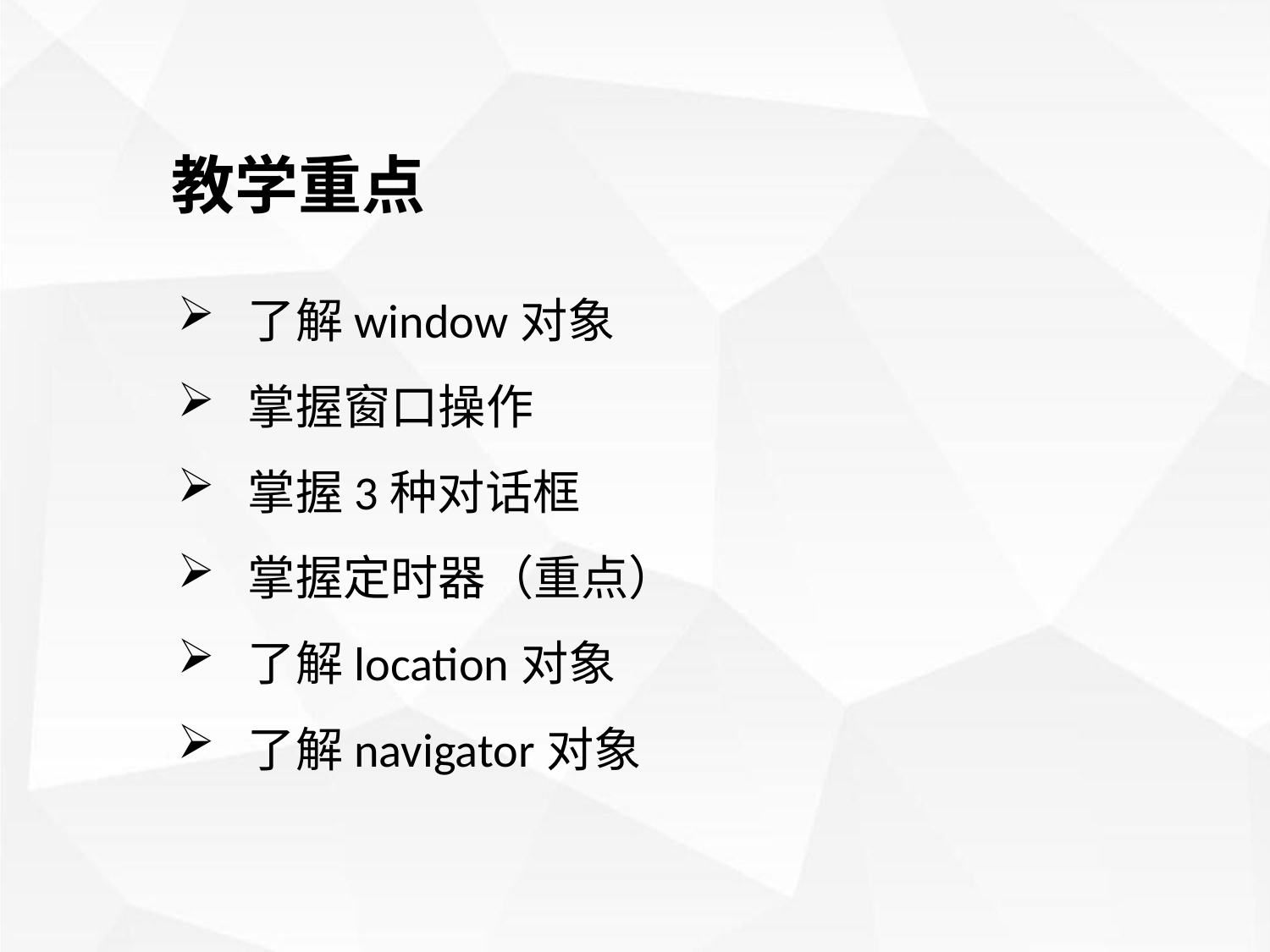

教学重点
  了解window对象
  掌握窗口操作
  掌握3种对话框
  掌握定时器（重点）
  了解location对象
  了解navigator对象